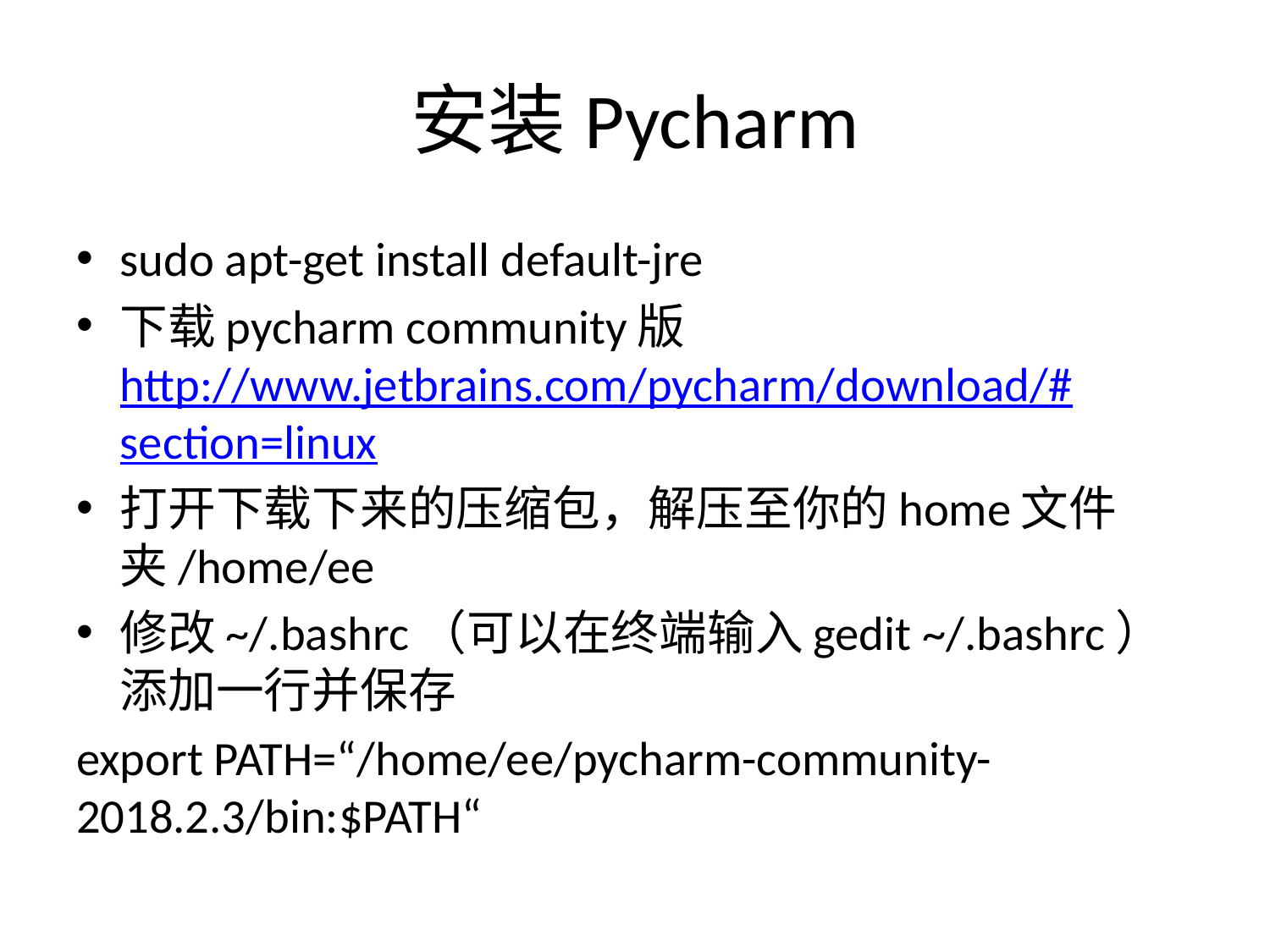

# 安装Pycharm
sudo apt-get install default-jre
下载pycharm community版http://www.jetbrains.com/pycharm/download/#section=linux
打开下载下来的压缩包，解压至你的home文件夹/home/ee
修改~/.bashrc（可以在终端输入gedit ~/.bashrc）添加一行并保存
export PATH=“/home/ee/pycharm-community-2018.2.3/bin:$PATH“